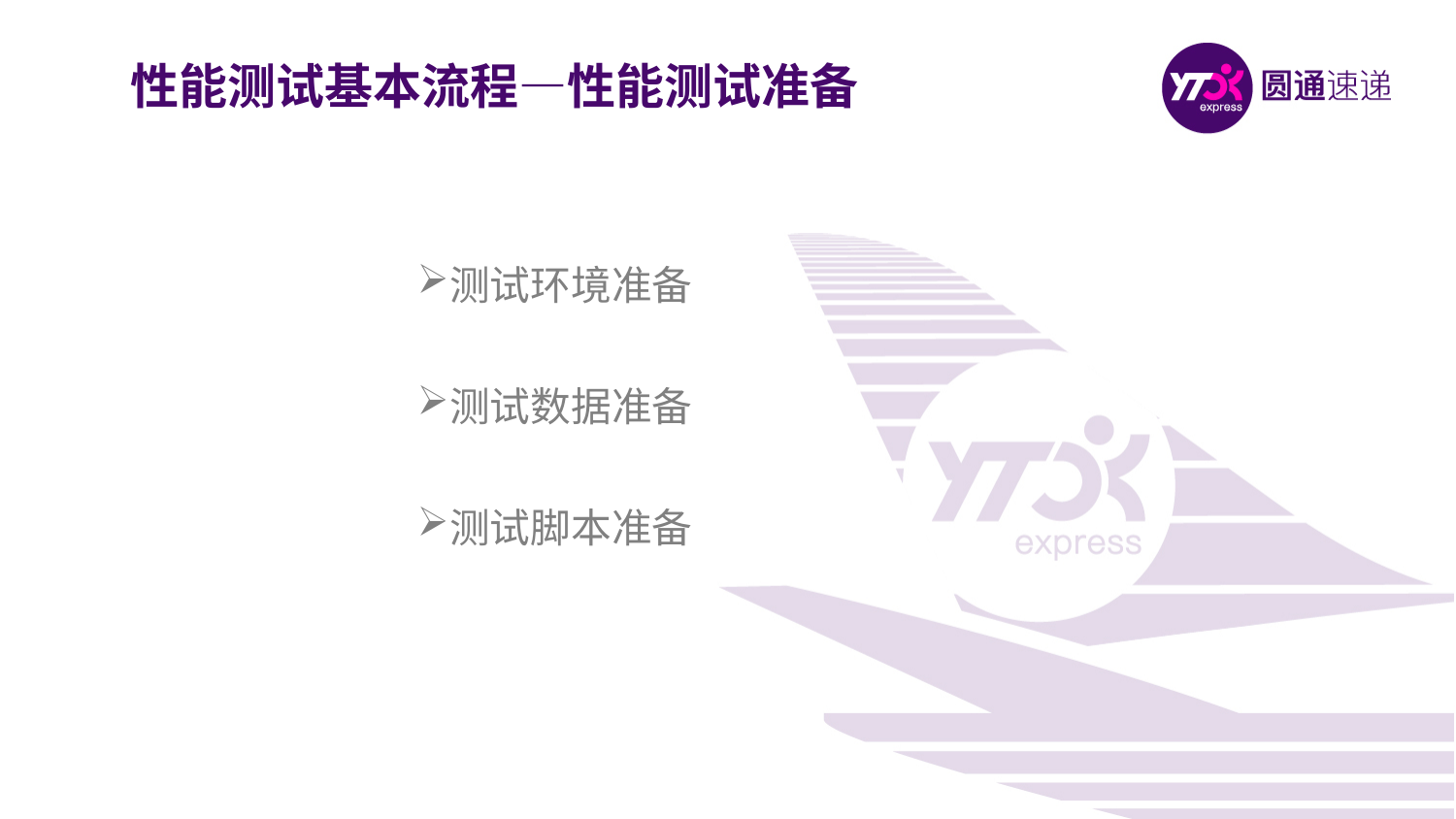

性能测试基本流程—性能测试准备

测试环境准备
测试数据准备
测试脚本准备